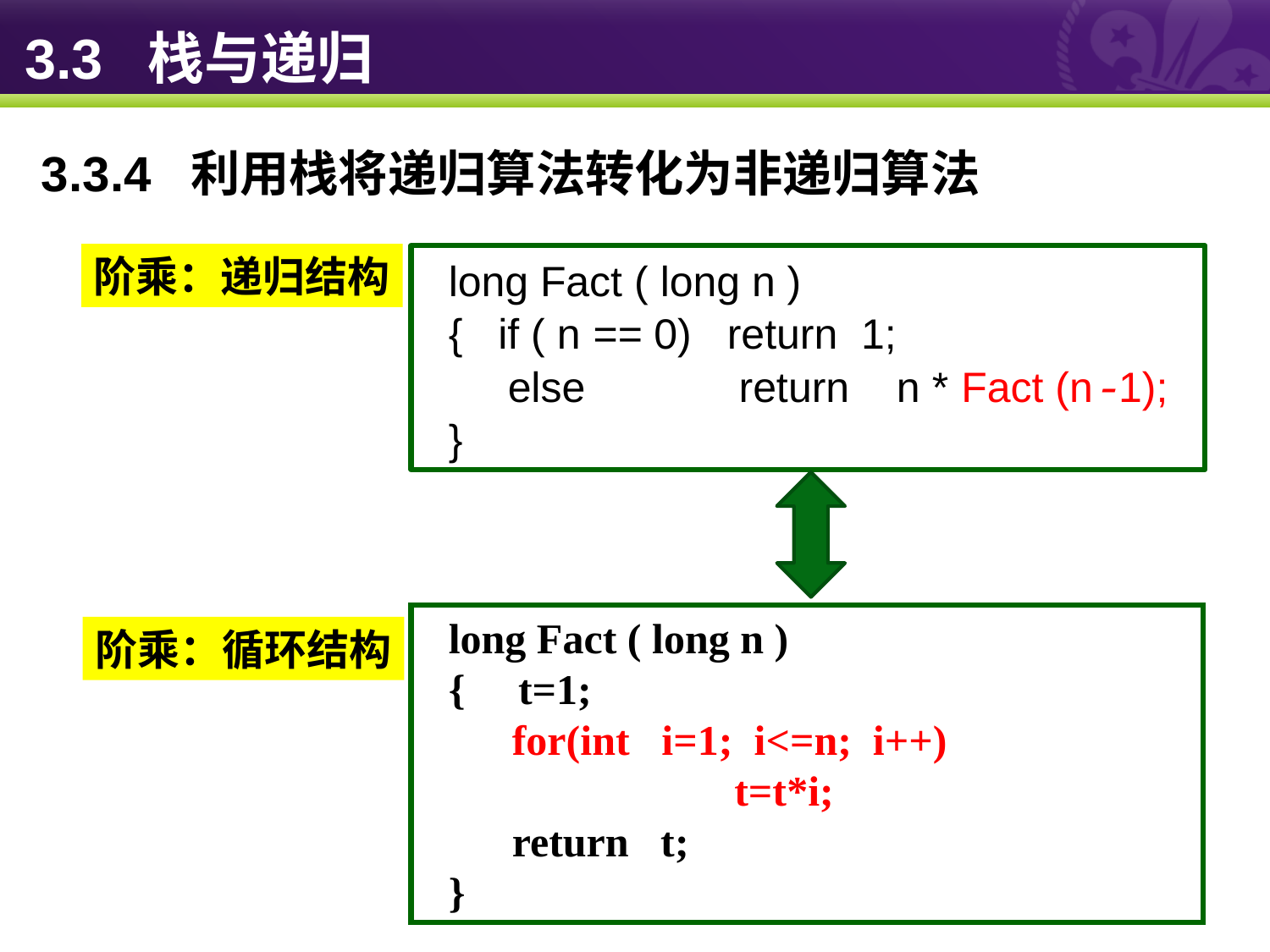

# 3.3  栈与递归
 3.3.4  利用栈将递归算法转化为非递归算法
阶乘：递归结构
long Fact ( long n )
{   if ( n == 0)   return  1;
     else             return    n * Fact (n-1);
}

long Fact ( long n )
{     t=1;
      for(int   i=1;  i<=n;  i++)
                           t=t*i;
      return   t;
}
阶乘：循环结构